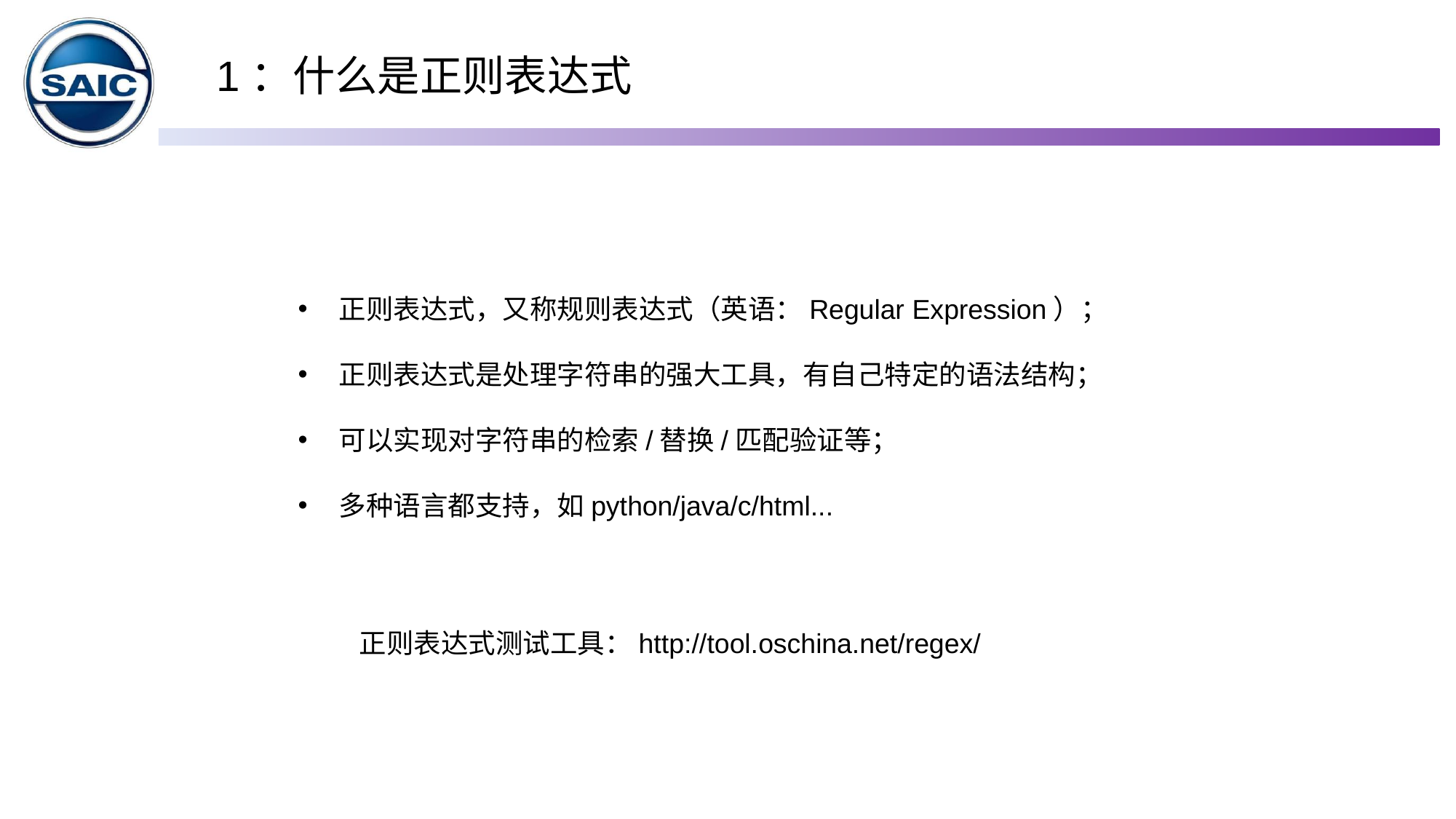

1：什么是正则表达式
正则表达式，又称规则表达式（英语：Regular Expression）；

正则表达式是处理字符串的强大工具，有自己特定的语法结构；

可以实现对字符串的检索/替换/匹配验证等；

多种语言都支持，如python/java/c/html...

正则表达式测试工具：http://tool.oschina.net/regex/